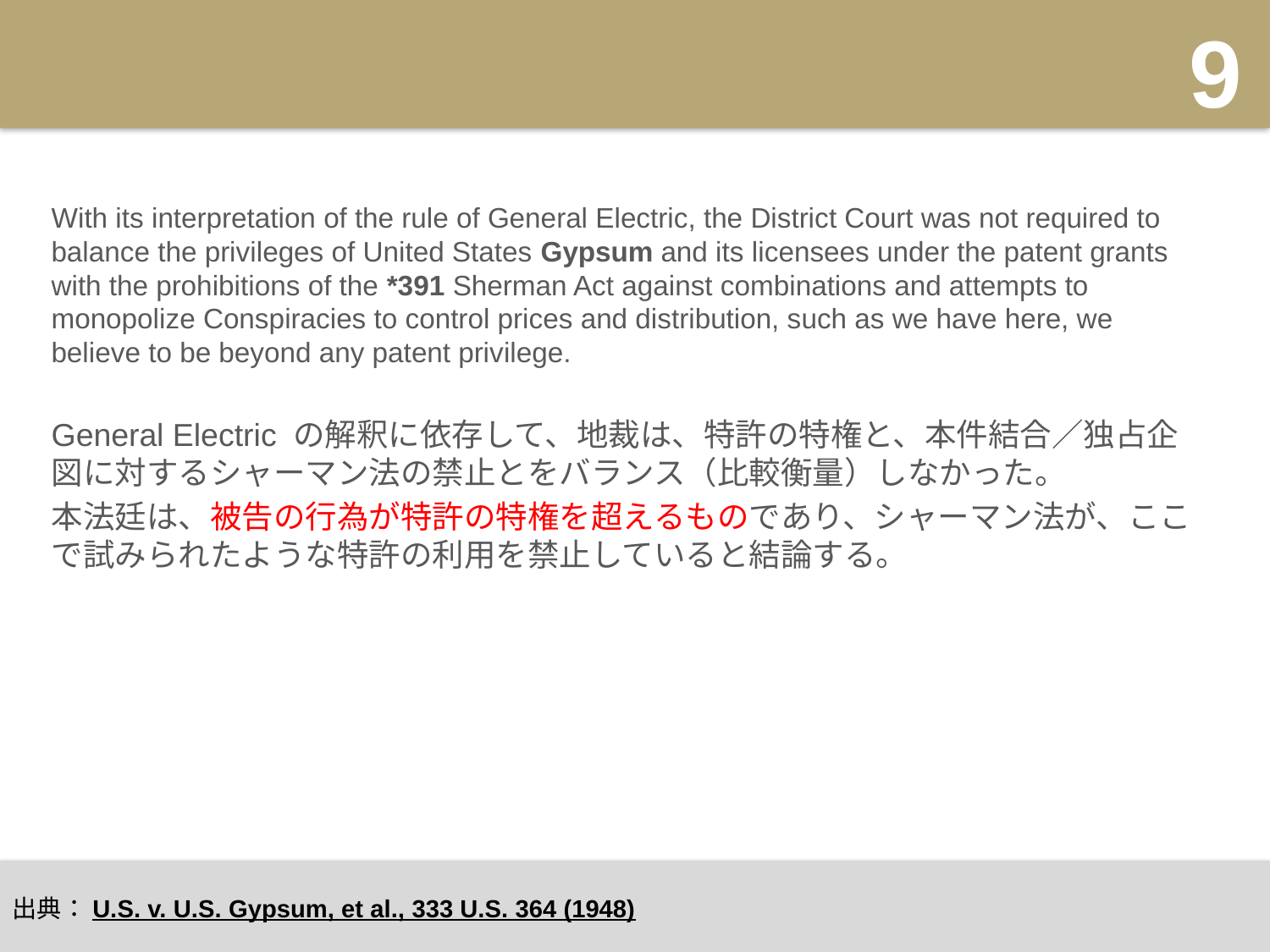

#
9
With its interpretation of the rule of General Electric, the District Court was not required to balance the privileges of United States Gypsum and its licensees under the patent grants with the prohibitions of the *391 Sherman Act against combinations and attempts to monopolize Conspiracies to control prices and distribution, such as we have here, we believe to be beyond any patent privilege.

General Electric の解釈に依存して、地裁は、特許の特権と、本件結合／独占企図に対するシャーマン法の禁止とをバランス（比較衡量）しなかった。
本法廷は、被告の行為が特許の特権を超えるものであり、シャーマン法が、ここで試みられたような特許の利用を禁止していると結論する。

出典：U.S. v. U.S. Gypsum, et al., 333 U.S. 364 (1948)